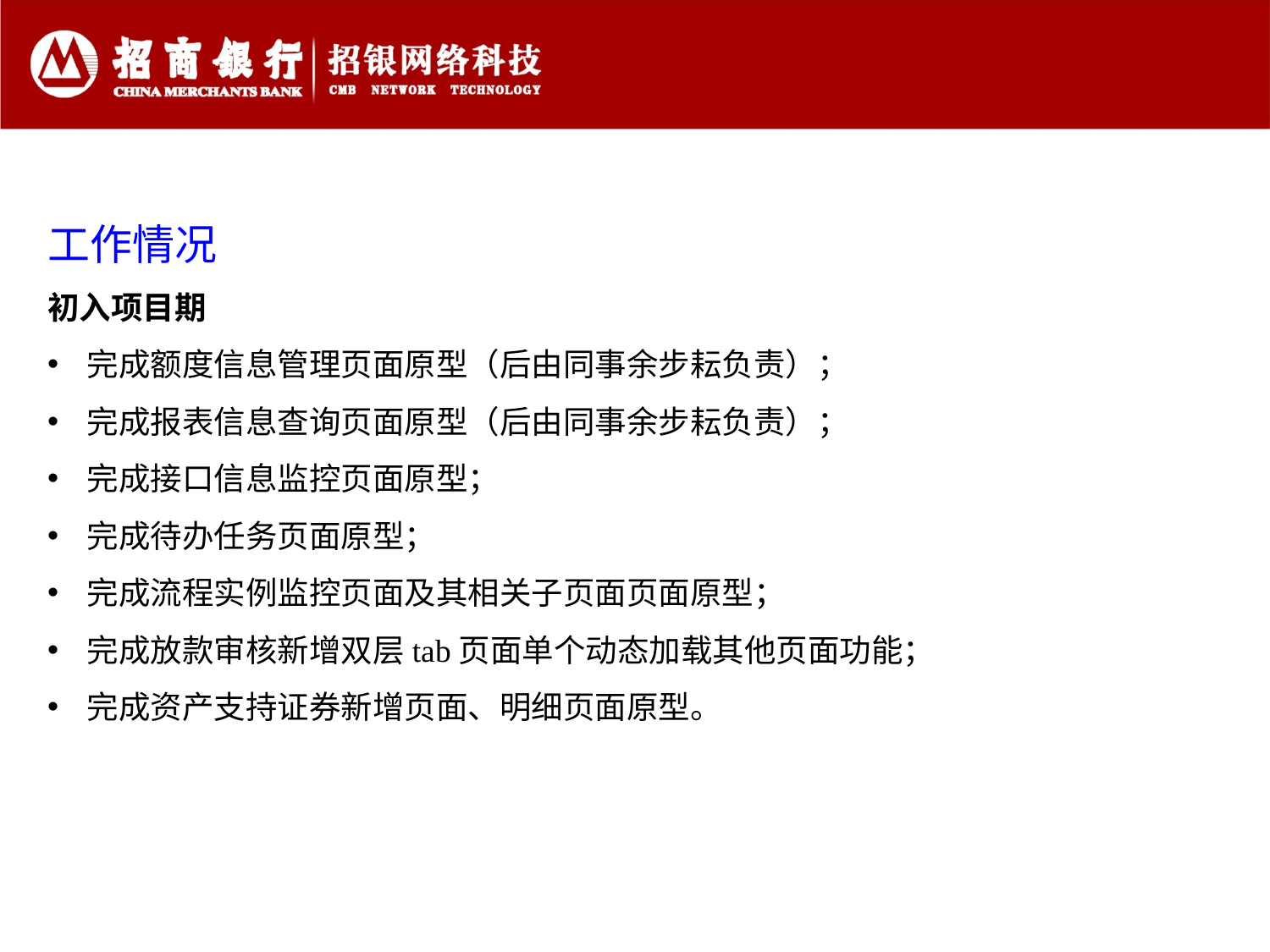

工作情况
初入项目期
完成额度信息管理页面原型（后由同事余步耘负责）；
完成报表信息查询页面原型（后由同事余步耘负责）；
完成接口信息监控页面原型；
完成待办任务页面原型；
完成流程实例监控页面及其相关子页面页面原型；
完成放款审核新增双层tab页面单个动态加载其他页面功能；
完成资产支持证券新增页面、明细页面原型。